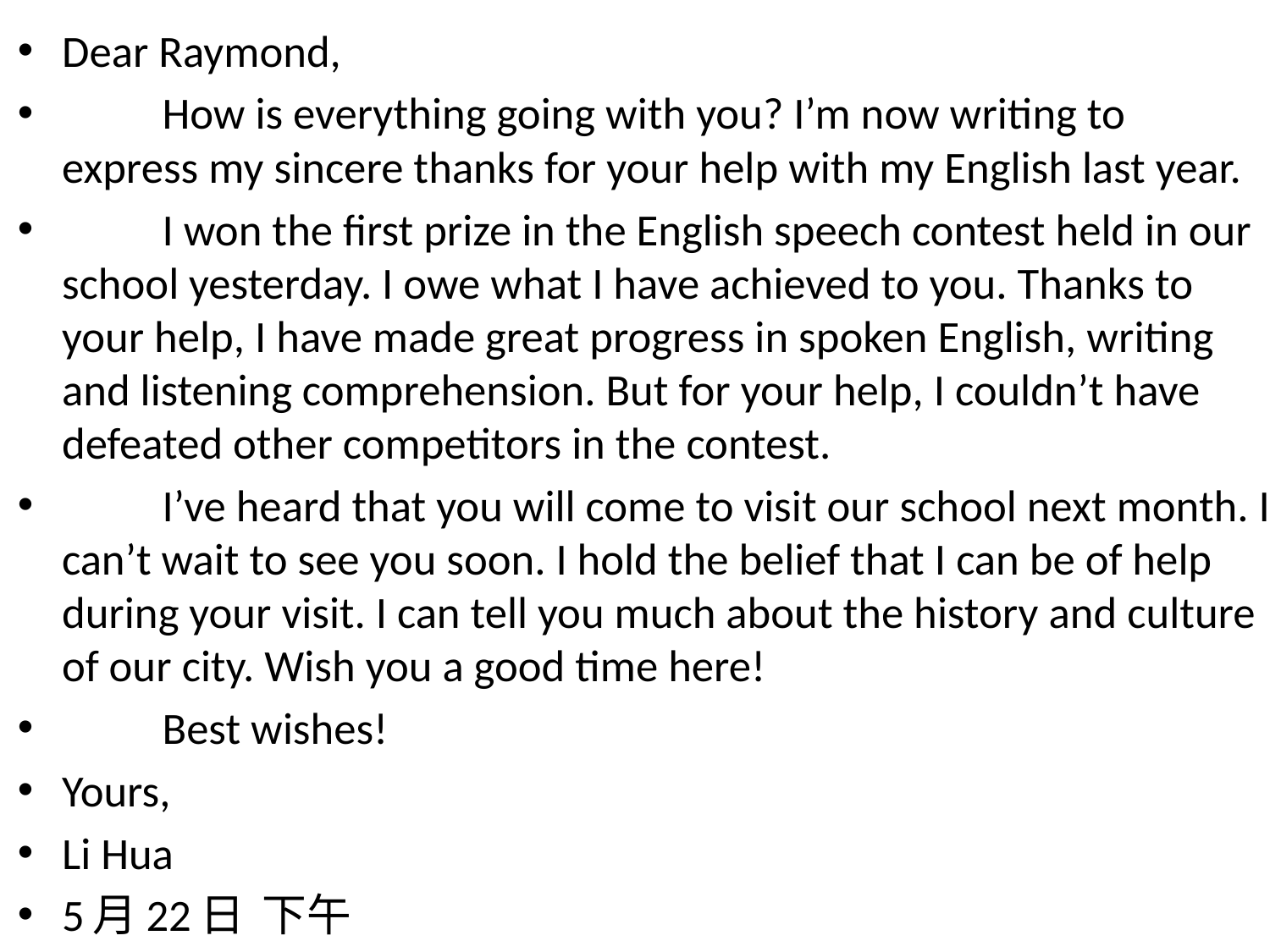

Dear Raymond,
	How is everything going with you? I’m now writing to express my sincere thanks for your help with my English last year.
	I won the first prize in the English speech contest held in our school yesterday. I owe what I have achieved to you. Thanks to your help, I have made great progress in spoken English, writing and listening comprehension. But for your help, I couldn’t have defeated other competitors in the contest.
	I’ve heard that you will come to visit our school next month. I can’t wait to see you soon. I hold the belief that I can be of help during your visit. I can tell you much about the history and culture of our city. Wish you a good time here!
	Best wishes!
Yours,
Li Hua
5月22日 	下午